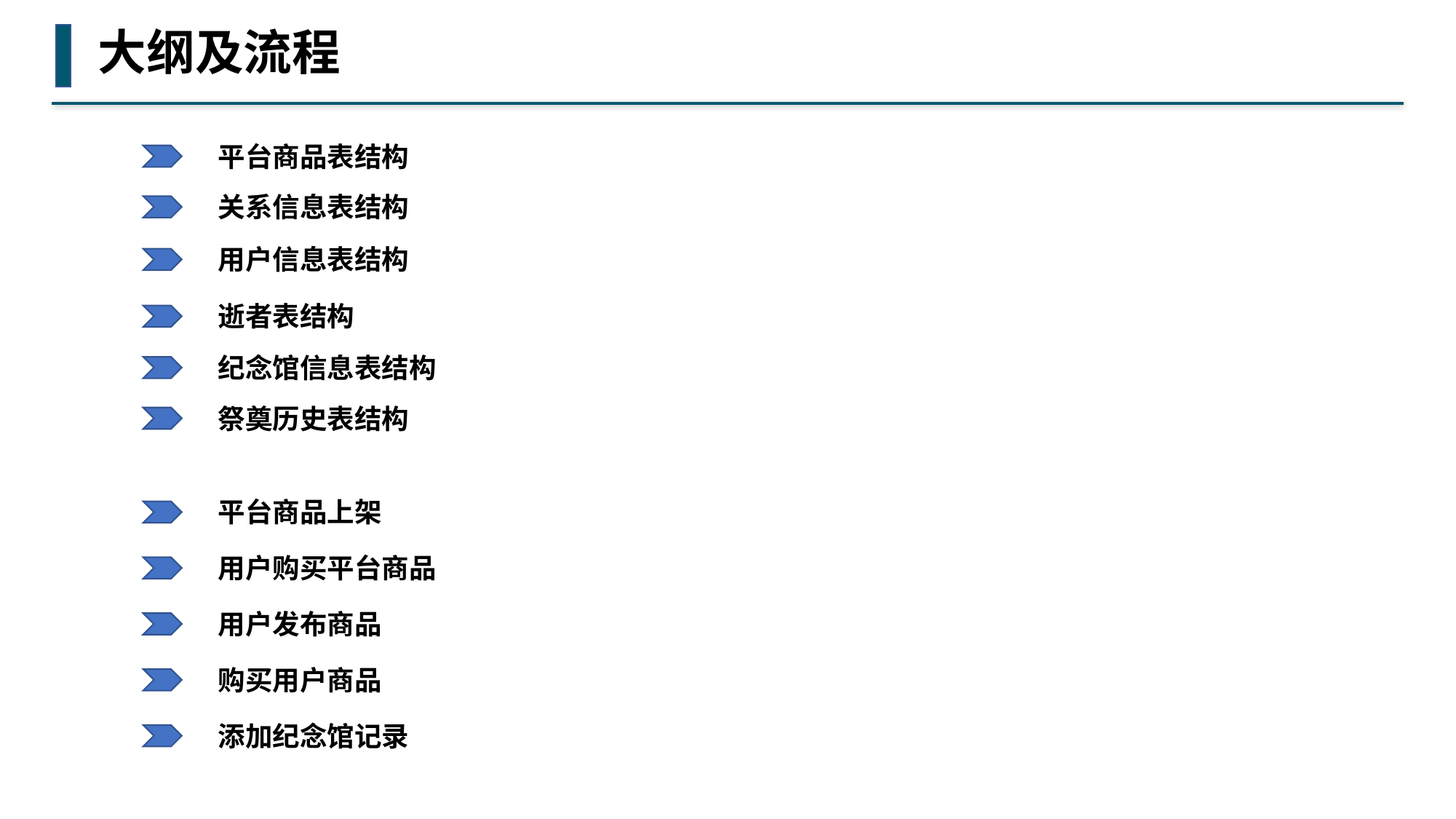

大纲及流程

平台商品表结构

关系信息表结构

用户信息表结构

逝者表结构

纪念馆信息表结构

祭奠历史表结构

平台商品上架

用户购买平台商品

用户发布商品

购买用户商品

添加纪念馆记录